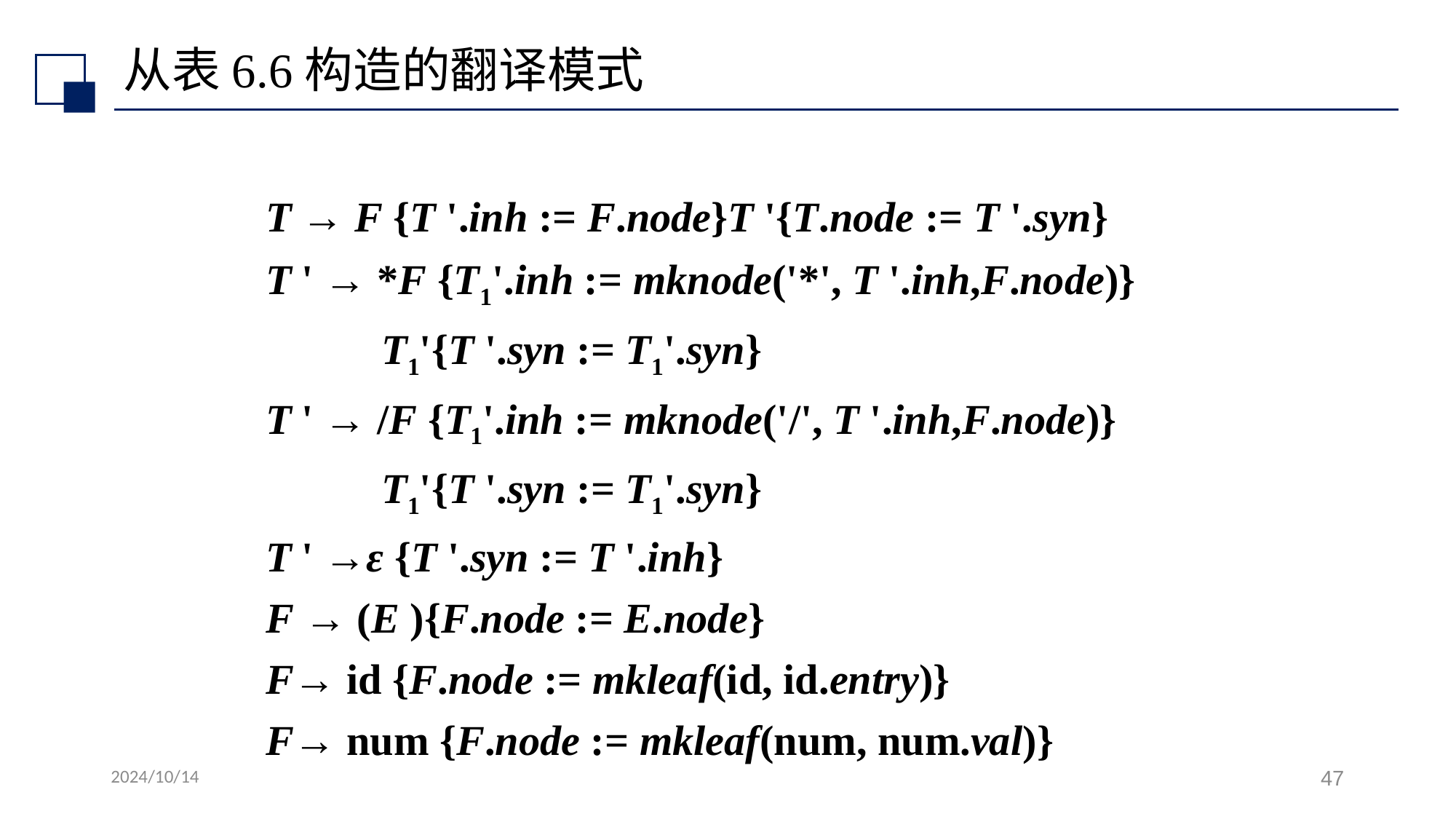

# 从表6.6构造的翻译模式
T → F {T '.inh := F.node}T '{T.node := T '.syn}
T ' → *F {T1'.inh := mknode('*', T '.inh,F.node)}
           T1'{T '.syn := T1'.syn}
T ' → /F {T1'.inh := mknode('/', T '.inh,F.node)}
           T1'{T '.syn := T1'.syn}
T ' →ε {T '.syn := T '.inh}
F → (E ){F.node := E.node}
F→ id {F.node := mkleaf(id, id.entry)}
F→ num {F.node := mkleaf(num, num.val)}
2024/10/14
47